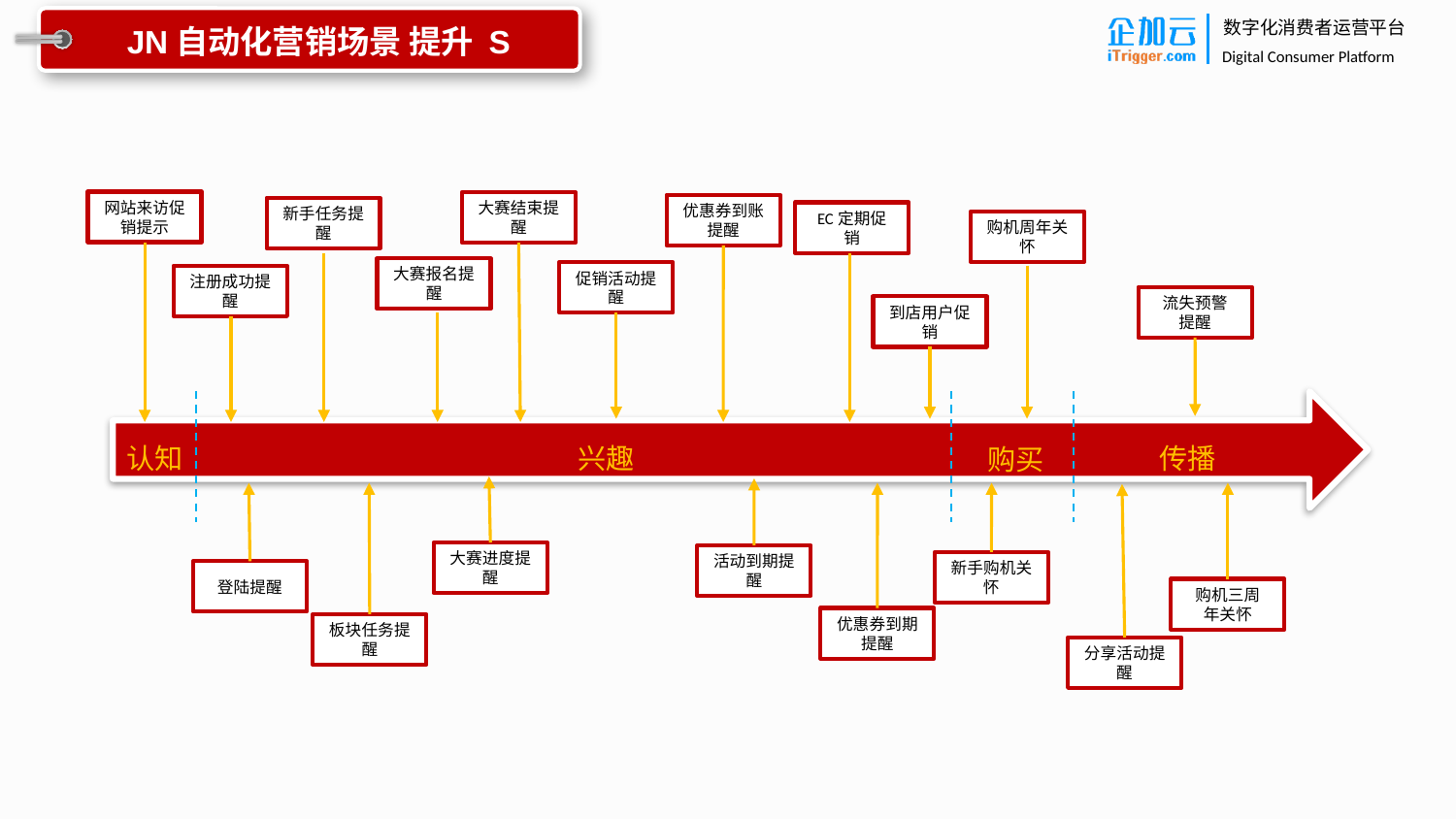

JN自动化营销场景 提升 S

网站来访促销提示
大赛结束提醒
优惠券到账提醒
新手任务提醒
EC定期促销
购机周年关怀
大赛报名提醒
促销活动提醒
注册成功提醒
流失预警
提醒
到店用户促销

传播
认知
兴趣
购买
大赛进度提醒
活动到期提醒
新手购机关怀
登陆提醒
购机三周
年关怀
优惠券到期提醒
板块任务提醒
分享活动提醒